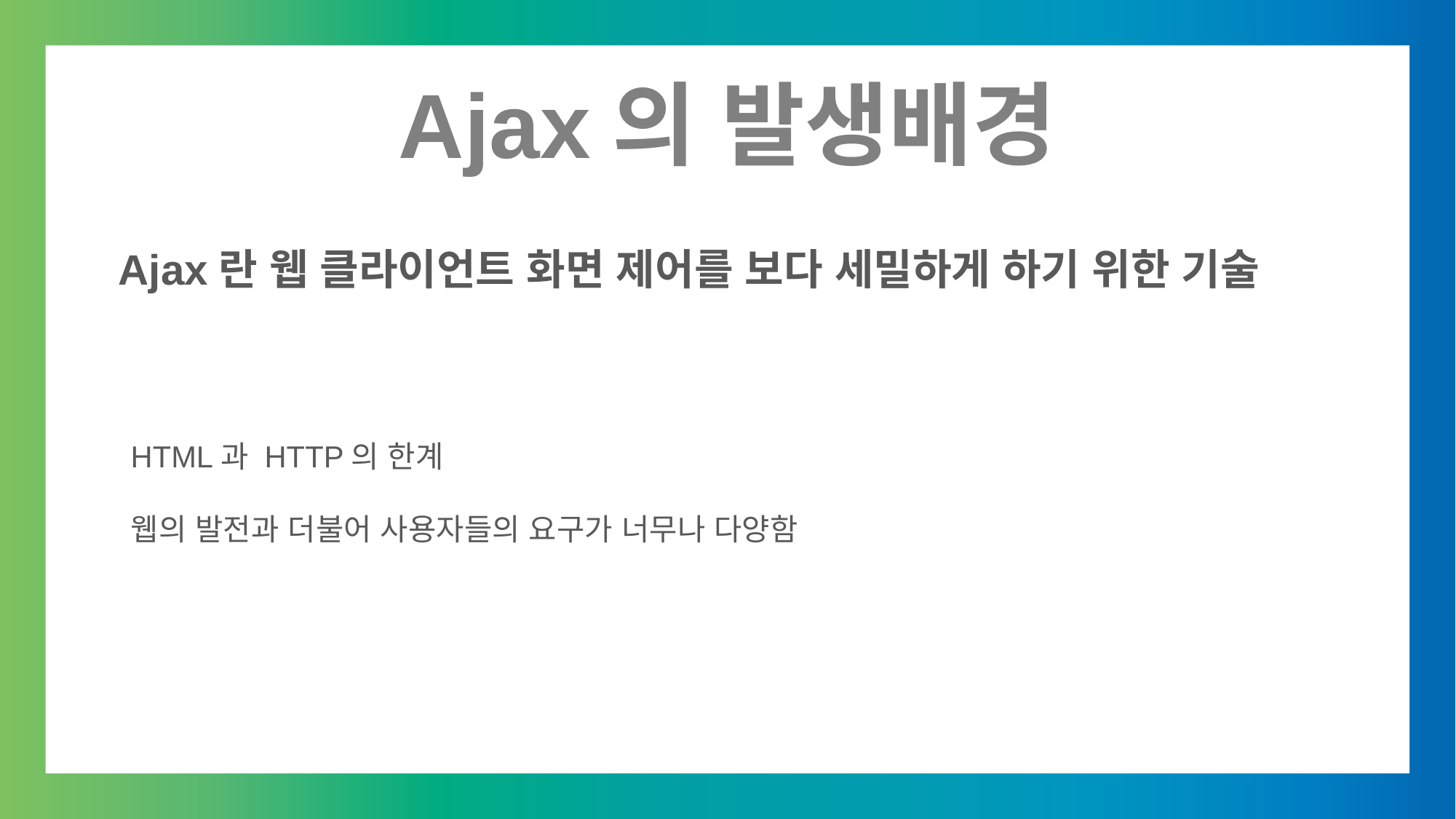

Ajax의 발생배경
Ajax란 웹 클라이언트 화면 제어를 보다 세밀하게 하기 위한 기술
HTML과 HTTP의 한계

웹의 발전과 더불어 사용자들의 요구가 너무나 다양함